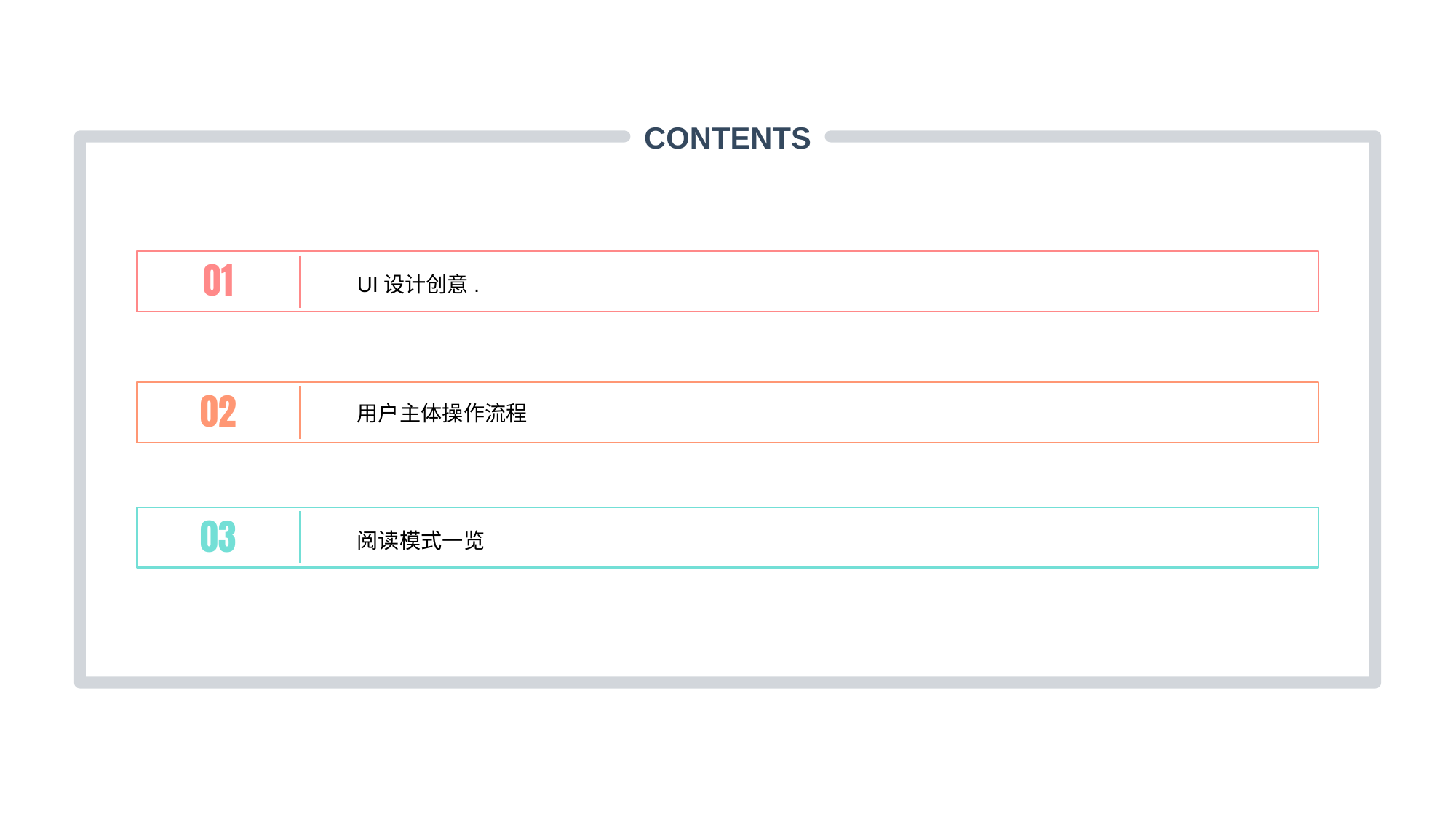

CONTENTS

01
UI设计创意.

02
用户主体操作流程
03

阅读模式一览